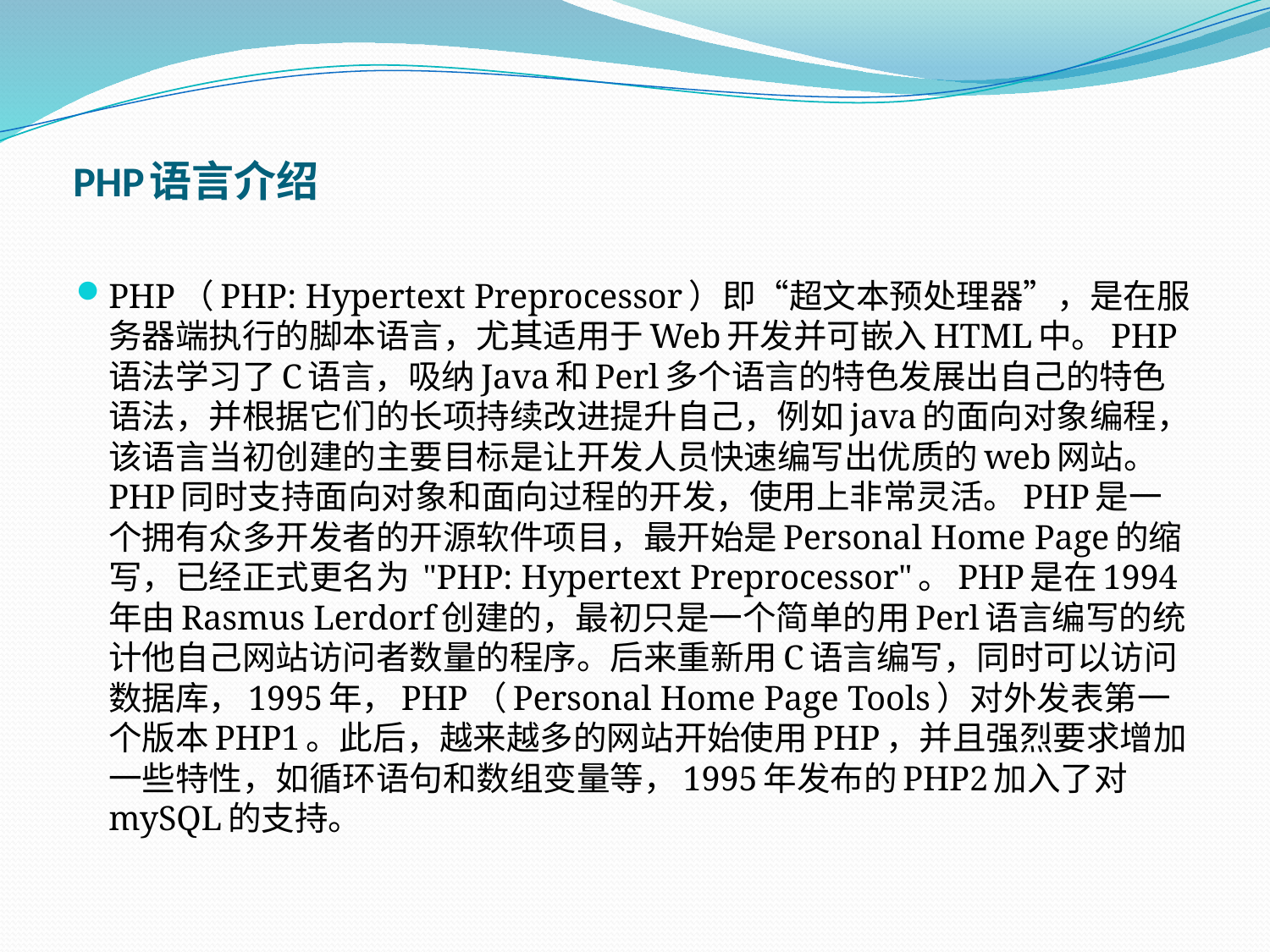

# PHP语言介绍
PHP（PHP: Hypertext Preprocessor）即“超文本预处理器”，是在服务器端执行的脚本语言，尤其适用于Web开发并可嵌入HTML中。PHP语法学习了C语言，吸纳Java和Perl多个语言的特色发展出自己的特色语法，并根据它们的长项持续改进提升自己，例如java的面向对象编程，该语言当初创建的主要目标是让开发人员快速编写出优质的web网站。  PHP同时支持面向对象和面向过程的开发，使用上非常灵活。PHP是一个拥有众多开发者的开源软件项目，最开始是Personal Home Page的缩写，已经正式更名为 "PHP: Hypertext Preprocessor"。PHP是在1994年由Rasmus Lerdorf创建的，最初只是一个简单的用Perl语言编写的统计他自己网站访问者数量的程序。后来重新用C语言编写，同时可以访问数据库，1995年，PHP（Personal Home Page Tools）对外发表第一个版本PHP1。此后，越来越多的网站开始使用PHP，并且强烈要求增加一些特性，如循环语句和数组变量等，1995年发布的PHP2加入了对mySQL的支持。